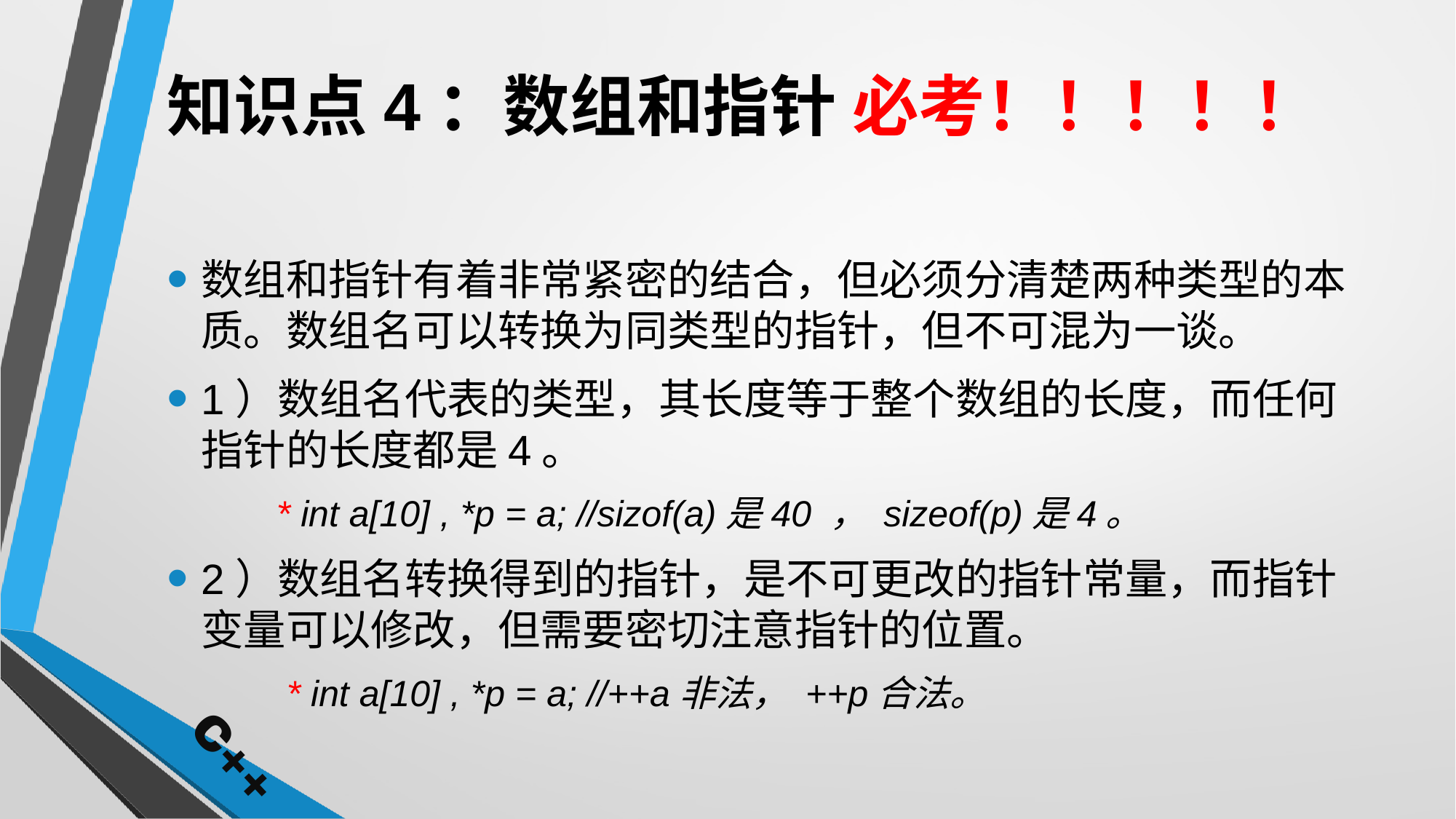

# 知识点4：数组和指针 必考！！！！！
数组和指针有着非常紧密的结合，但必须分清楚两种类型的本质。数组名可以转换为同类型的指针，但不可混为一谈。
1）数组名代表的类型，其长度等于整个数组的长度，而任何指针的长度都是4。
	* int a[10] , *p = a; //sizof(a)是40 ， sizeof(p)是4。
2）数组名转换得到的指针，是不可更改的指针常量，而指针变量可以修改，但需要密切注意指针的位置。
	 * int a[10] , *p = a; //++a非法， ++p合法。